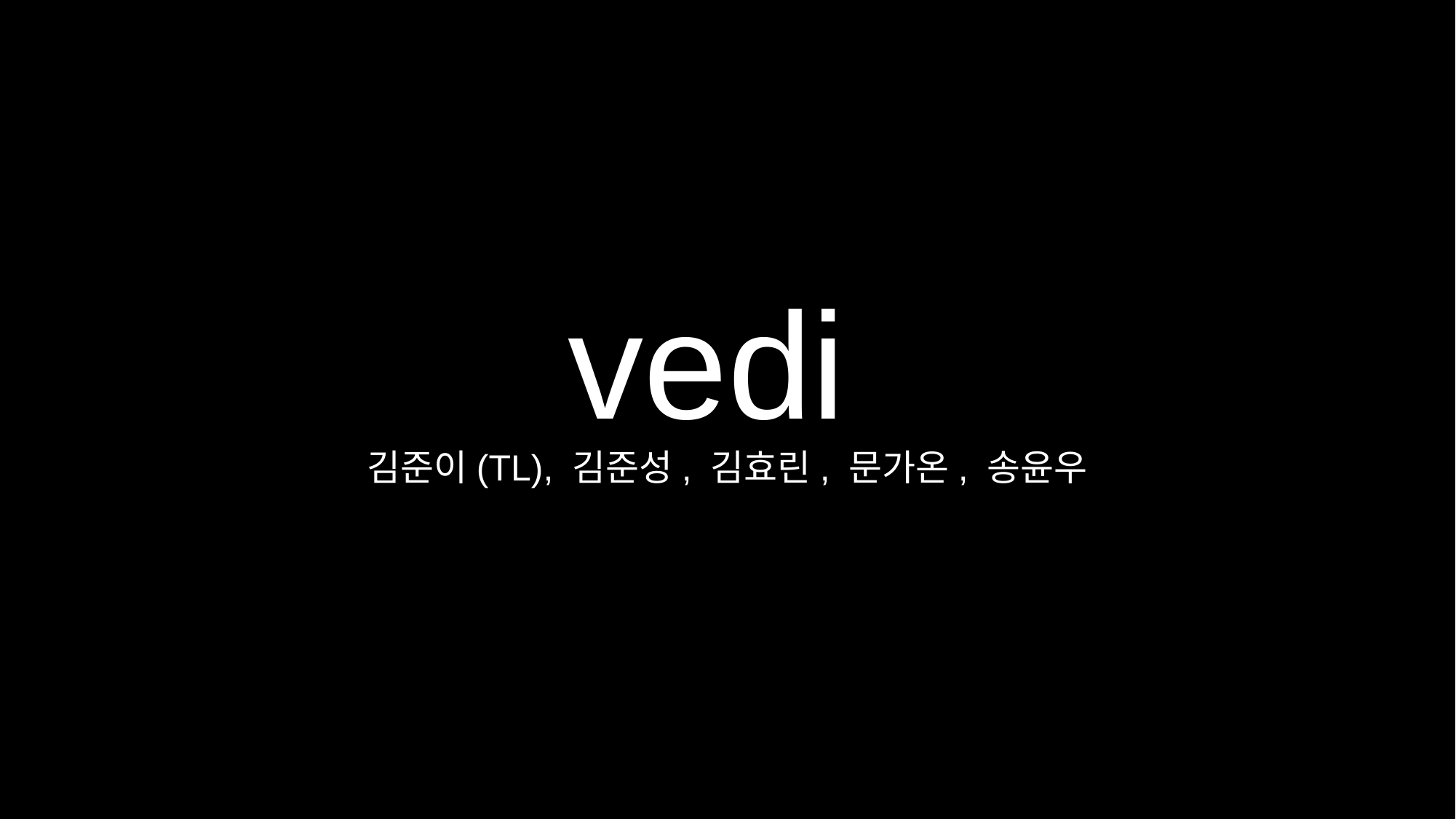

# vedi
김준이(TL), 김준성, 김효린, 문가온, 송윤우